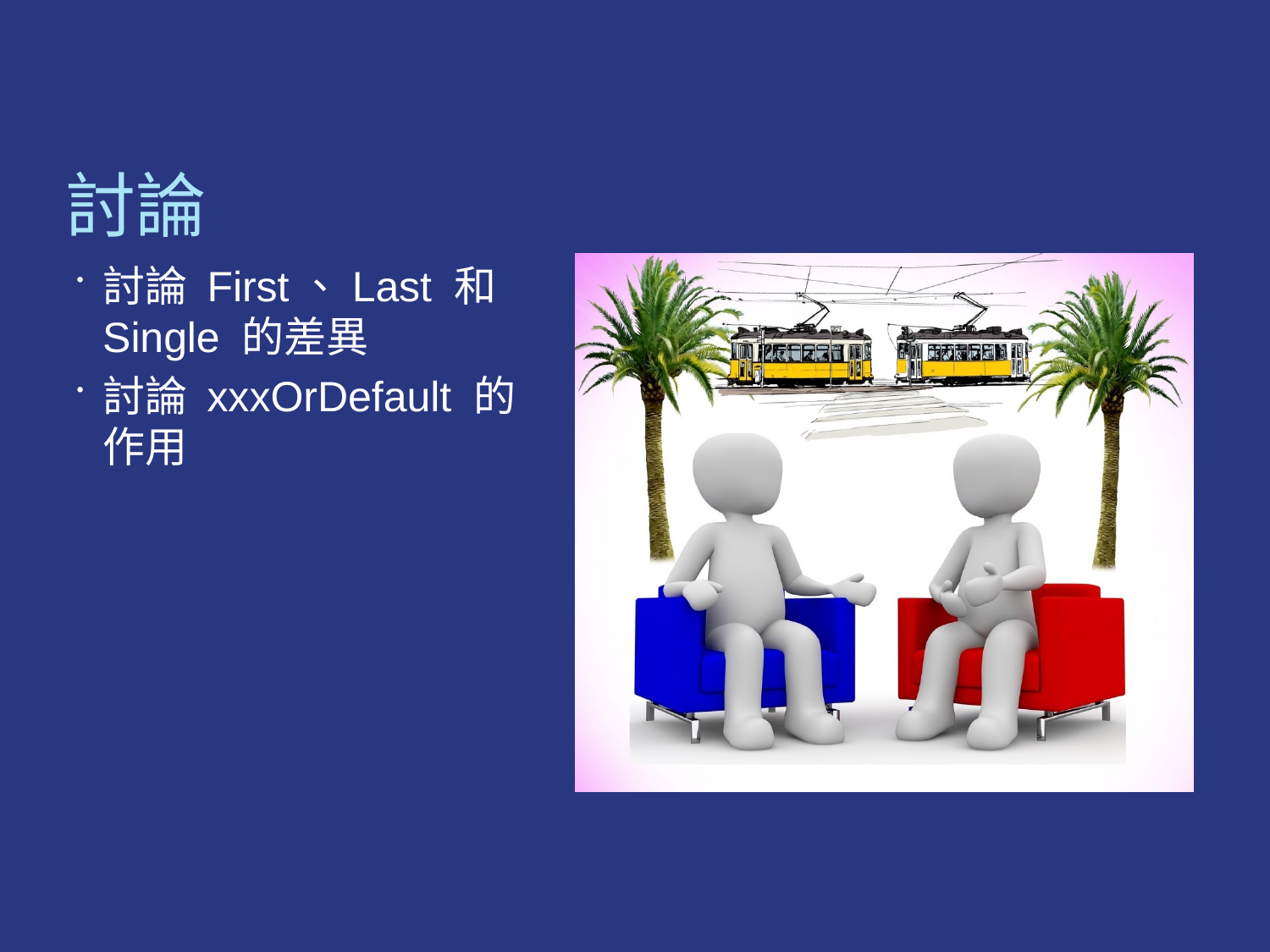

討論 First、Last 和 Single 的差異
討論 xxxOrDefault 的作用